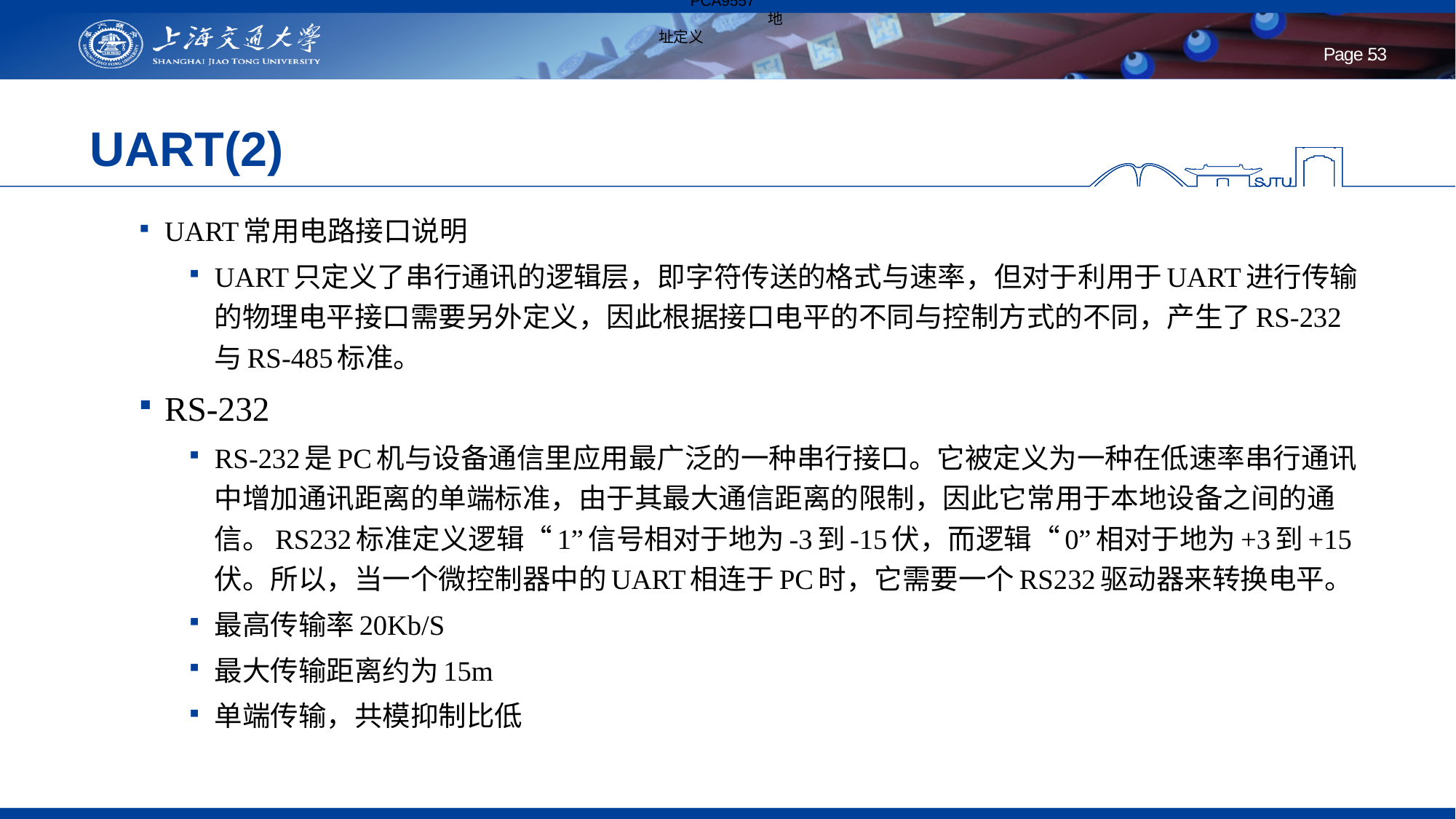

PCA9557
	地址定义

# UART(2)
UART常用电路接口说明
UART只定义了串行通讯的逻辑层，即字符传送的格式与速率，但对于利用于UART进行传输的物理电平接口需要另外定义，因此根据接口电平的不同与控制方式的不同，产生了RS-232与RS-485标准。
RS-232
RS-232是PC机与设备通信里应用最广泛的一种串行接口。它被定义为一种在低速率串行通讯中增加通讯距离的单端标准，由于其最大通信距离的限制，因此它常用于本地设备之间的通信。RS232标准定义逻辑“1”信号相对于地为-3到-15伏，而逻辑“0”相对于地为+3到+15伏。所以，当一个微控制器中的UART相连于PC时，它需要一个RS232驱动器来转换电平。
最高传输率20Kb/S
最大传输距离约为15m
单端传输，共模抑制比低